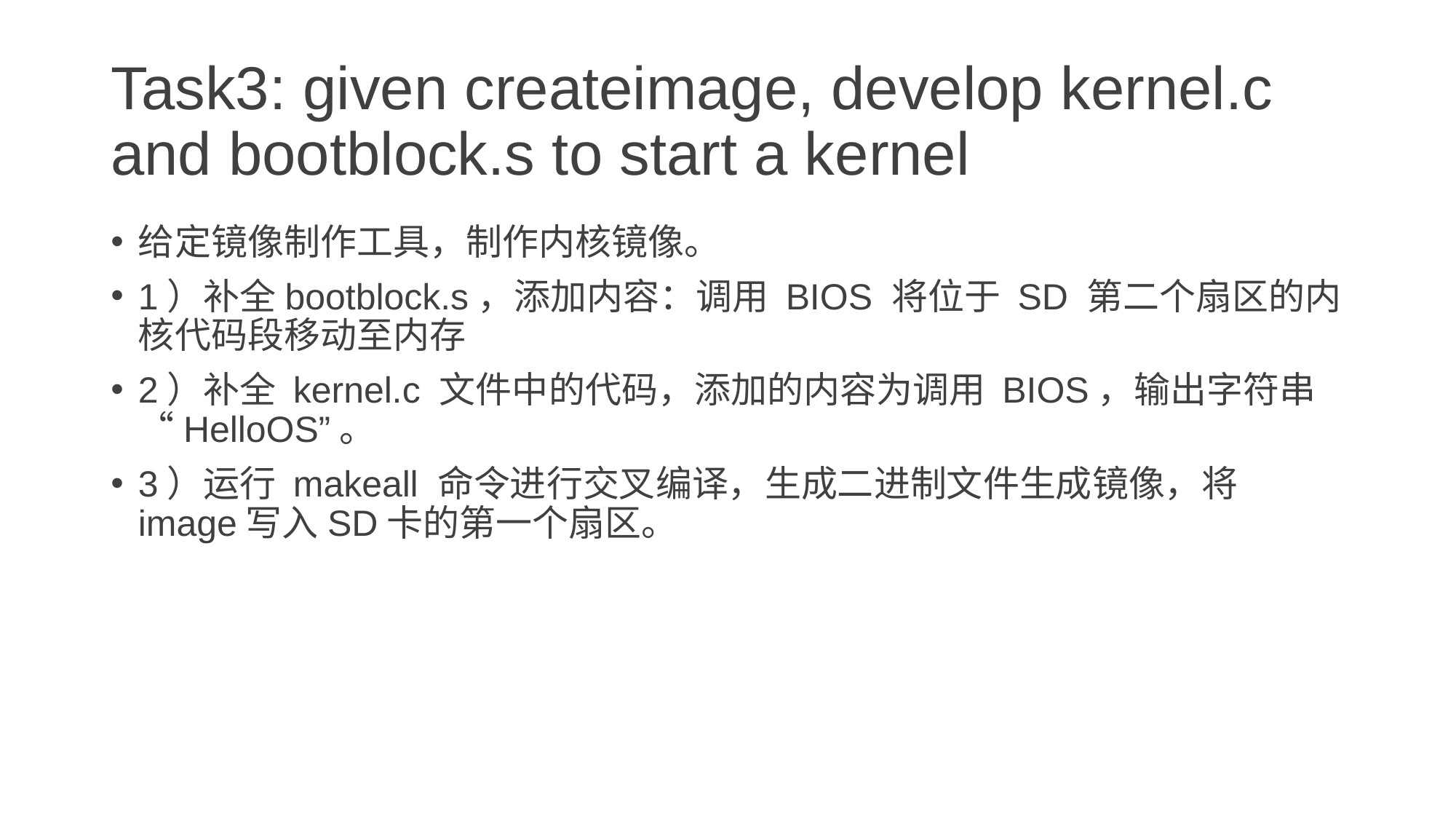

# Task3: given createimage, develop kernel.c and bootblock.s to start a kernel
给定镜像制作工具，制作内核镜像。
1）补全bootblock.s，添加内容：调用 BIOS 将位于 SD 第二个扇区的内核代码段移动至内存
2）补全 kernel.c 文件中的代码，添加的内容为调用 BIOS，输出字符串“HelloOS”。
3）运行 makeall 命令进行交叉编译，生成二进制文件生成镜像，将image写入SD卡的第一个扇区。